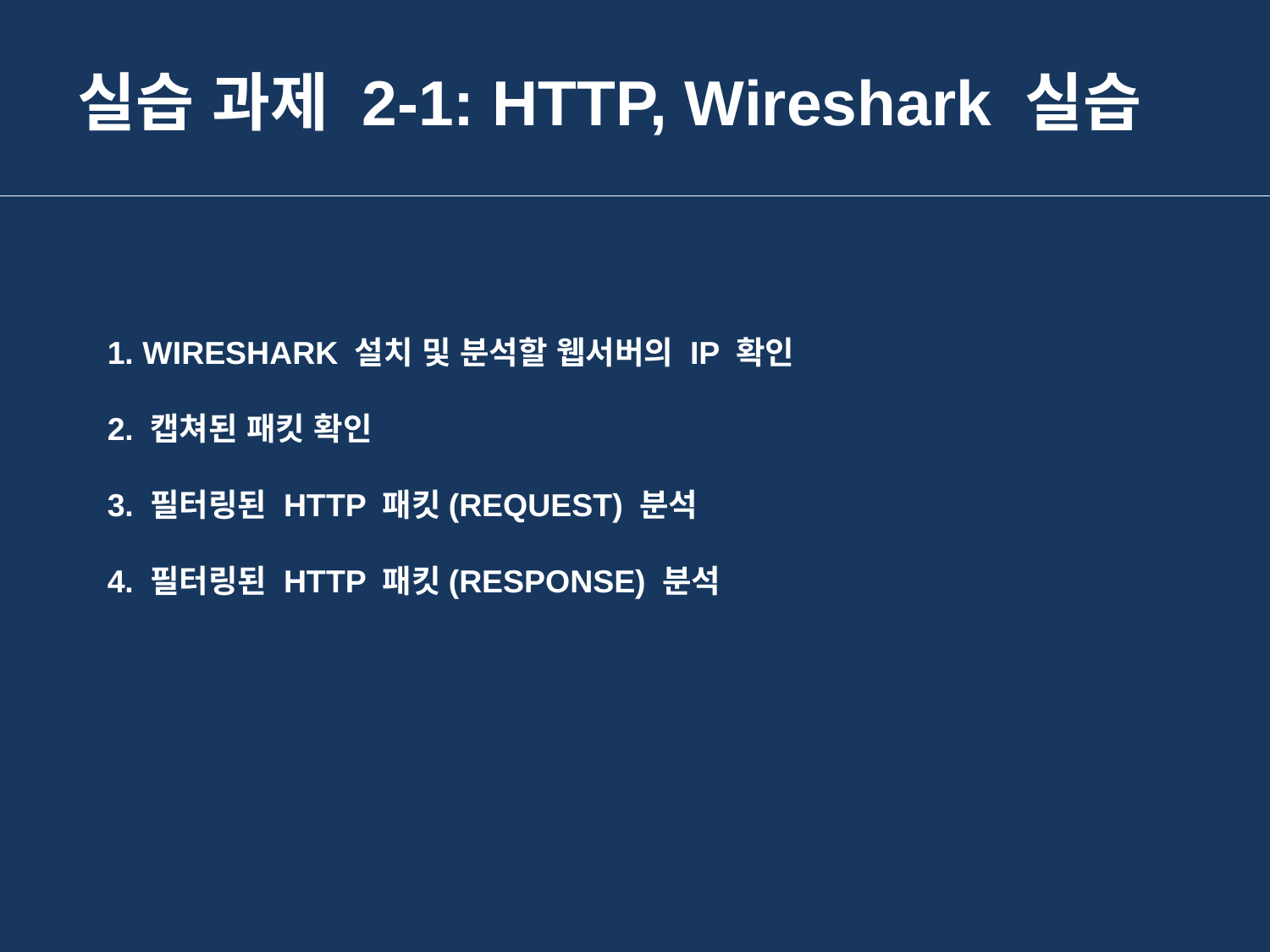

실습 과제 2-1: HTTP, Wireshark 실습

1. WIRESHARK 설치 및 분석할 웹서버의 IP 확인

2. 캡쳐된 패킷 확인

3. 필터링된 HTTP 패킷(REQUEST) 분석

4. 필터링된 HTTP 패킷(RESPONSE) 분석